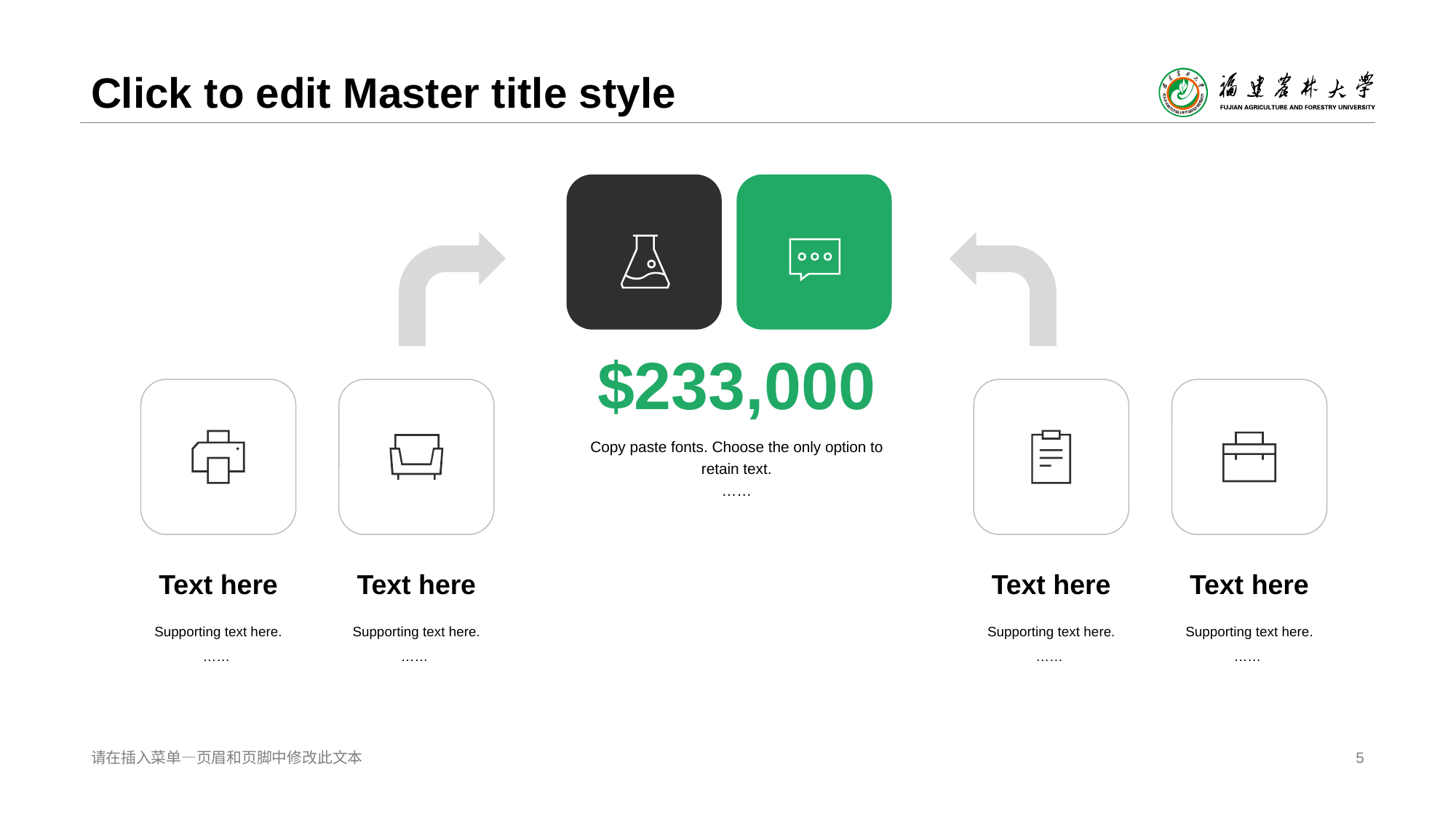

# Click to edit Master title style

$233,000

Text here
Supporting text here.
……
Text here
Supporting text here.
……

Text here
Supporting text here.
……
Text here
Supporting text here.
……
Copy paste fonts. Choose the only option to retain text.
……
请在插入菜单—页眉和页脚中修改此文本
5